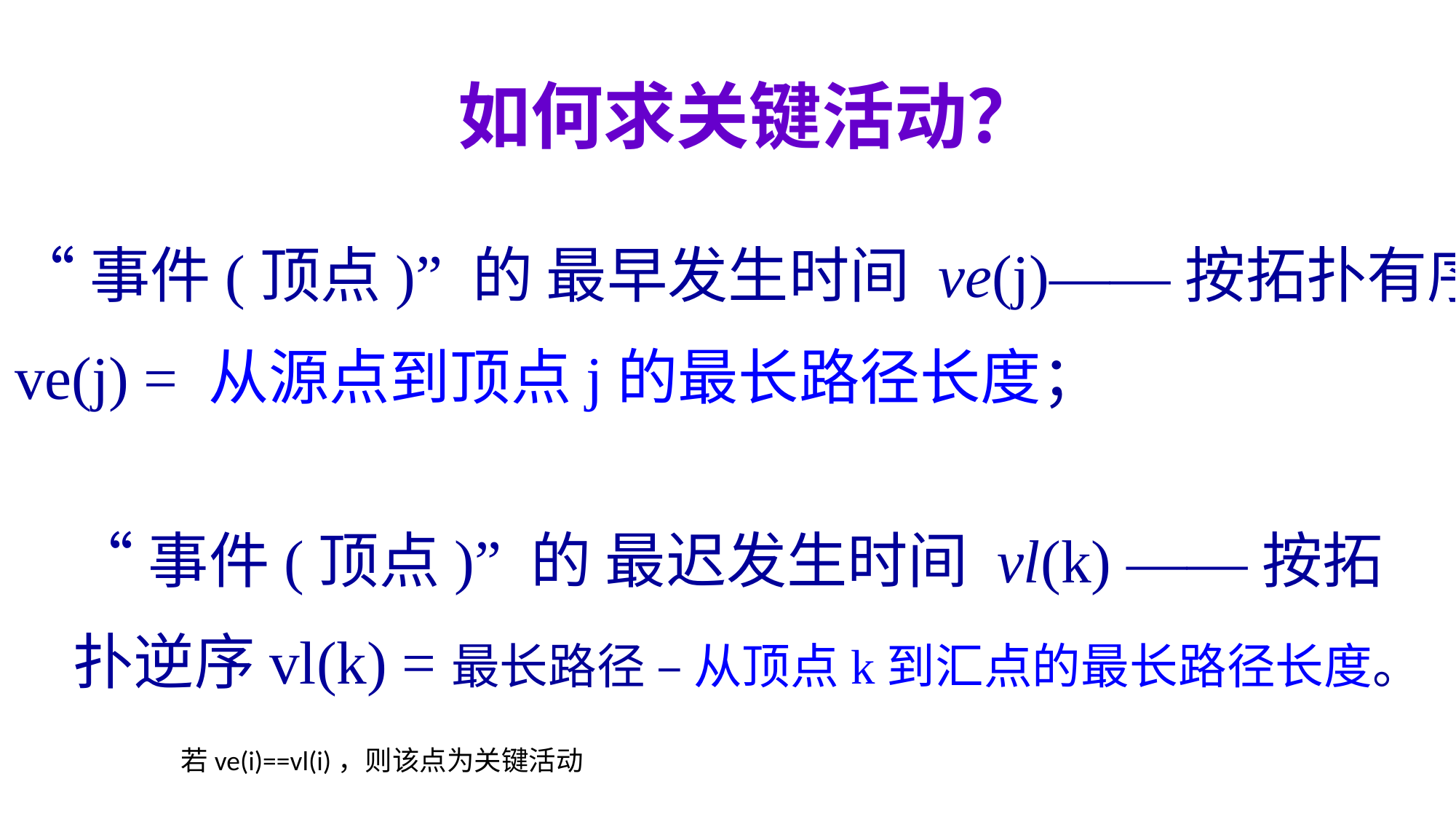

如何求关键活动？
“事件(顶点)” 的 最早发生时间 ve(j)——按拓扑有序
ve(j) = 从源点到顶点j的最长路径长度；
“事件(顶点)” 的 最迟发生时间 vl(k) ——按拓扑逆序vl(k) =最长路径 – 从顶点k到汇点的最长路径长度。
若ve(i)==vl(i)，则该点为关键活动